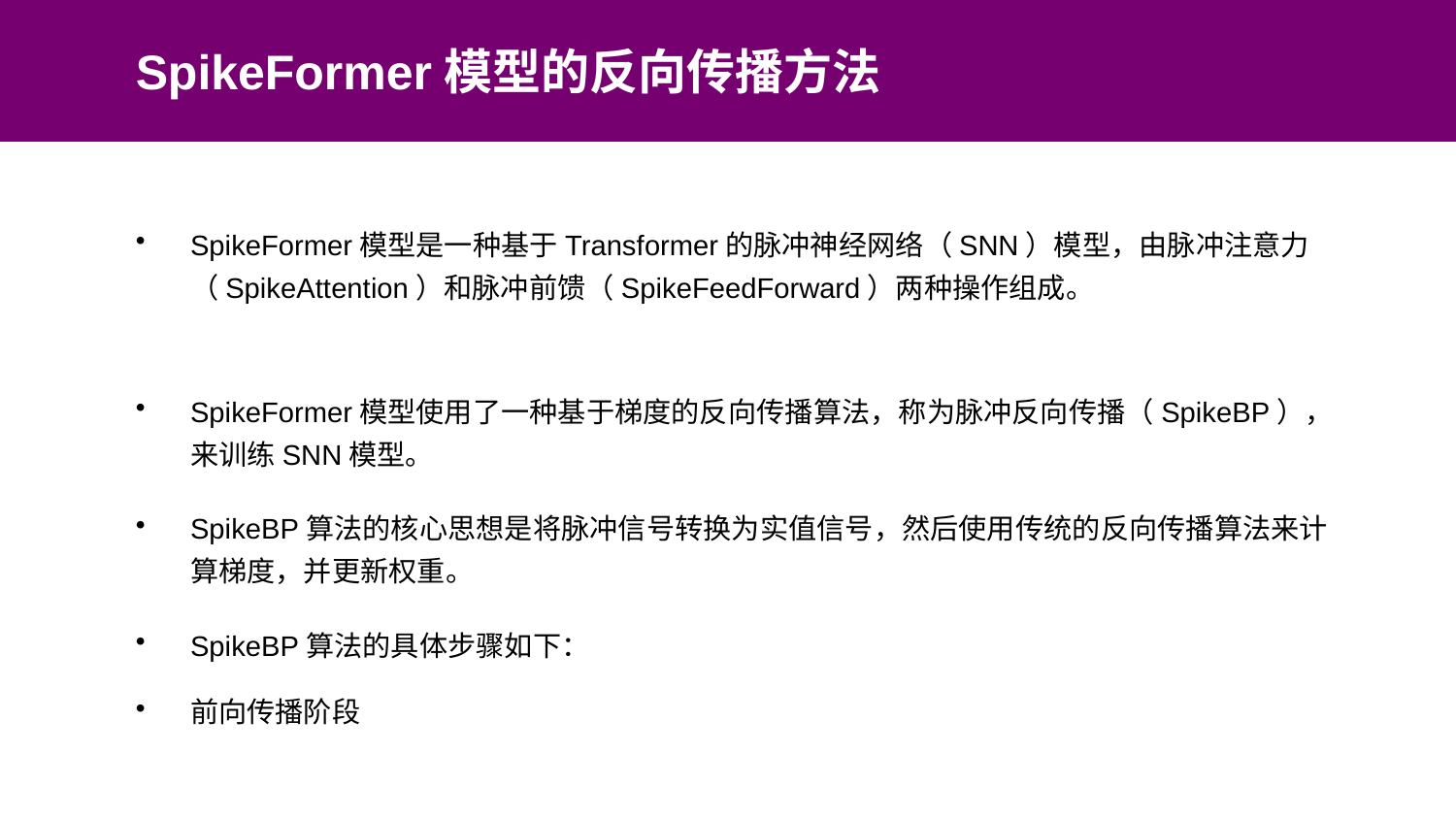

SpikeFormer模型的反向传播方法
SpikeFormer模型是一种基于Transformer的脉冲神经网络（SNN）模型，由脉冲注意力（SpikeAttention）和脉冲前馈（SpikeFeedForward）两种操作组成。
SpikeFormer模型使用了一种基于梯度的反向传播算法，称为脉冲反向传播（SpikeBP），来训练SNN模型。
SpikeBP算法的核心思想是将脉冲信号转换为实值信号，然后使用传统的反向传播算法来计算梯度，并更新权重。
SpikeBP算法的具体步骤如下：
前向传播阶段